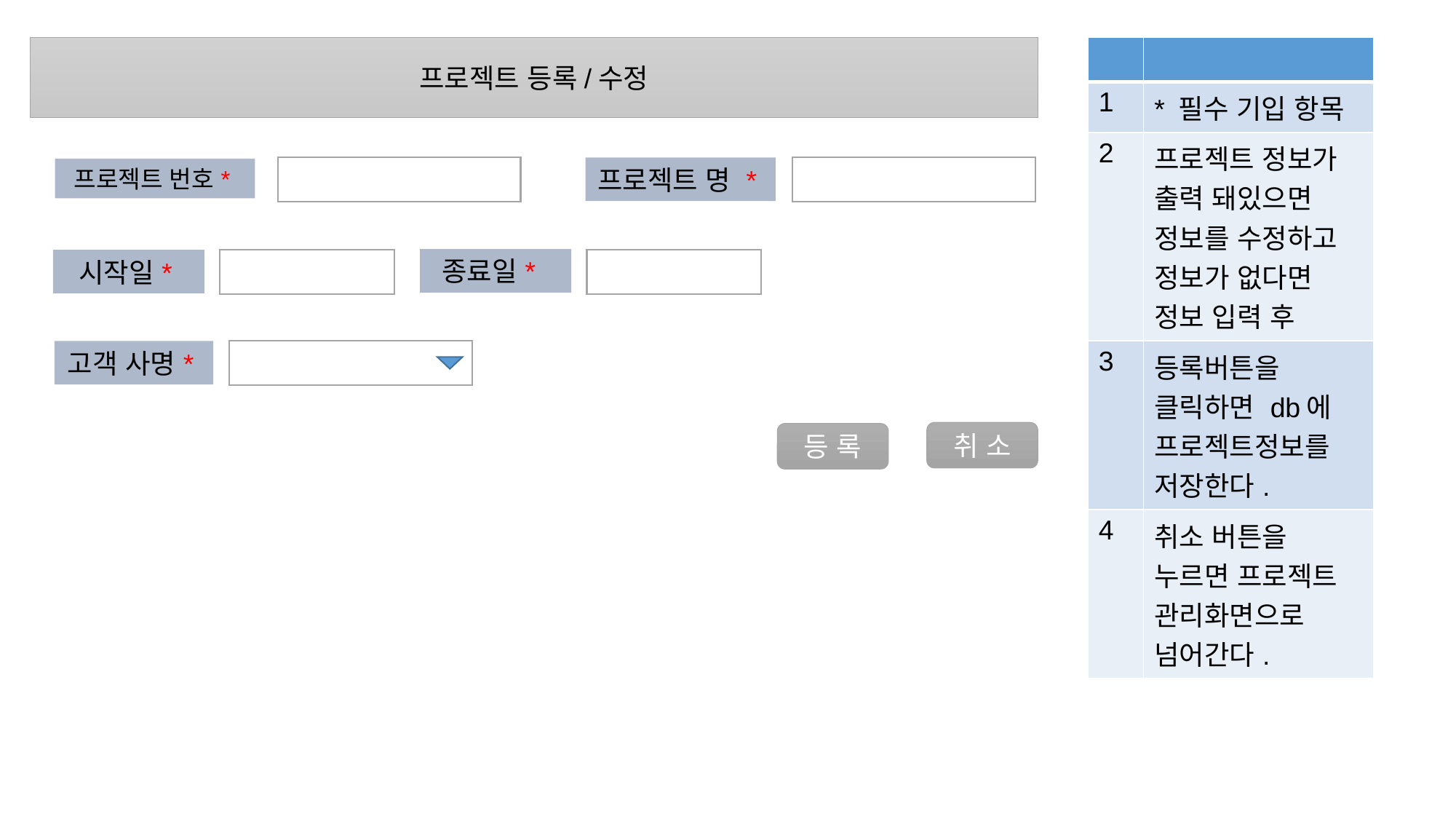

프로젝트 등록/수정
|  |  |
| --- | --- |
| 1 | \* 필수 기입 항목 |
| 2 | 프로젝트 정보가 출력 돼있으면 정보를 수정하고 정보가 없다면 정보 입력 후 |
| 3 | 등록버튼을 클릭하면 db에 프로젝트정보를 저장한다. |
| 4 | 취소 버튼을 누르면 프로젝트 관리화면으로 넘어간다. |

프로젝트 명 *

프로젝트 번호*
종료일*
시작일*

고객 사명*

취 소
등 록